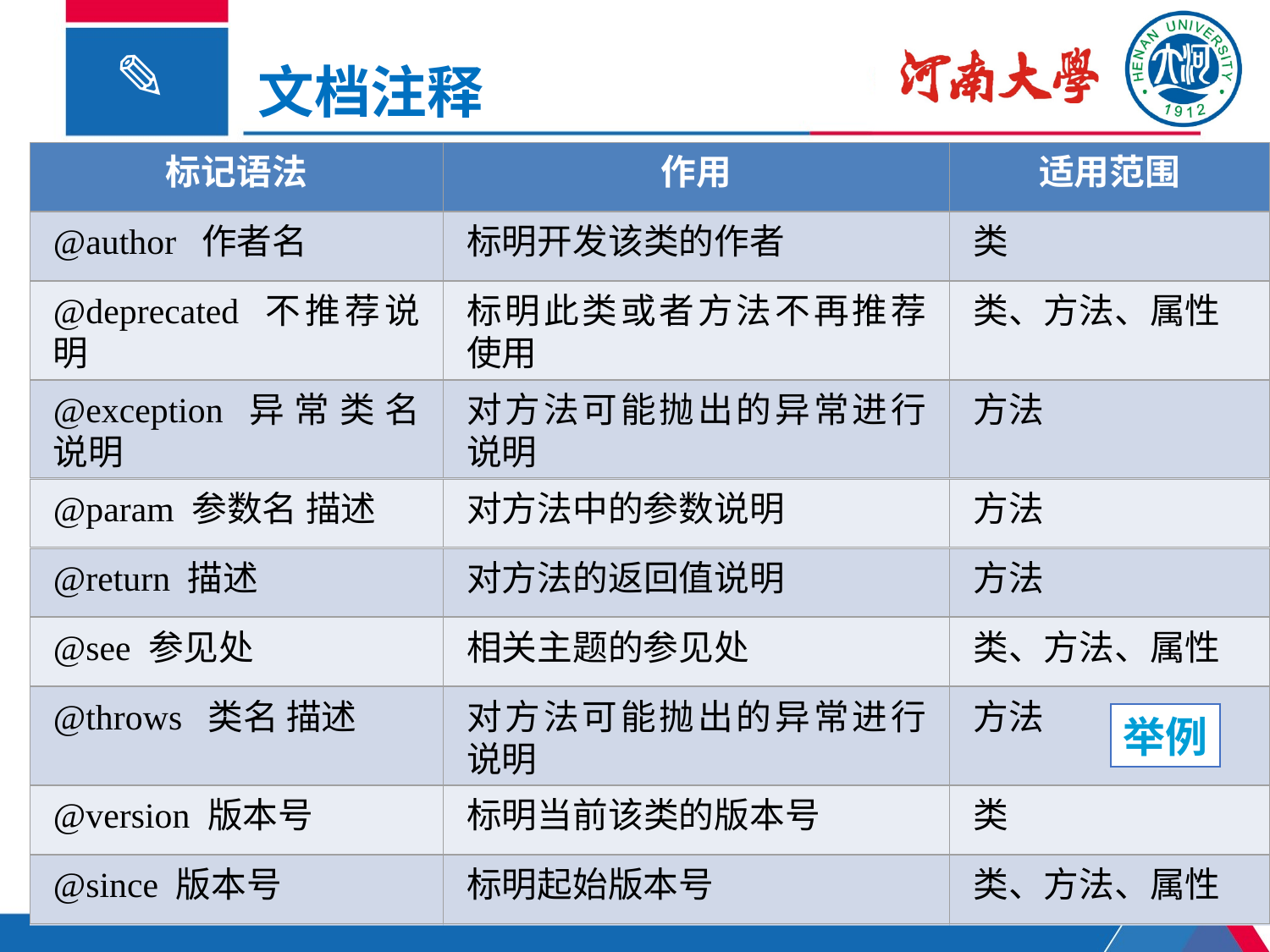

文档注释

标记语法

作用

适用范围

@author  作者名

标明开发该类的作者

类

@deprecated 不推荐说明

标明此类或者方法不再推荐使用

类、方法、属性

@exception 异常类名 说明

对方法可能抛出的异常进行说明

方法

@param 参数名 描述

对方法中的参数说明

方法

@return 描述

对方法的返回值说明

方法

@see 参见处

相关主题的参见处

类、方法、属性

@throws  类名 描述

对方法可能抛出的异常进行说明

方法

@version 版本号

标明当前该类的版本号

类

@since 版本号

标明起始版本号

类、方法、属性

举例